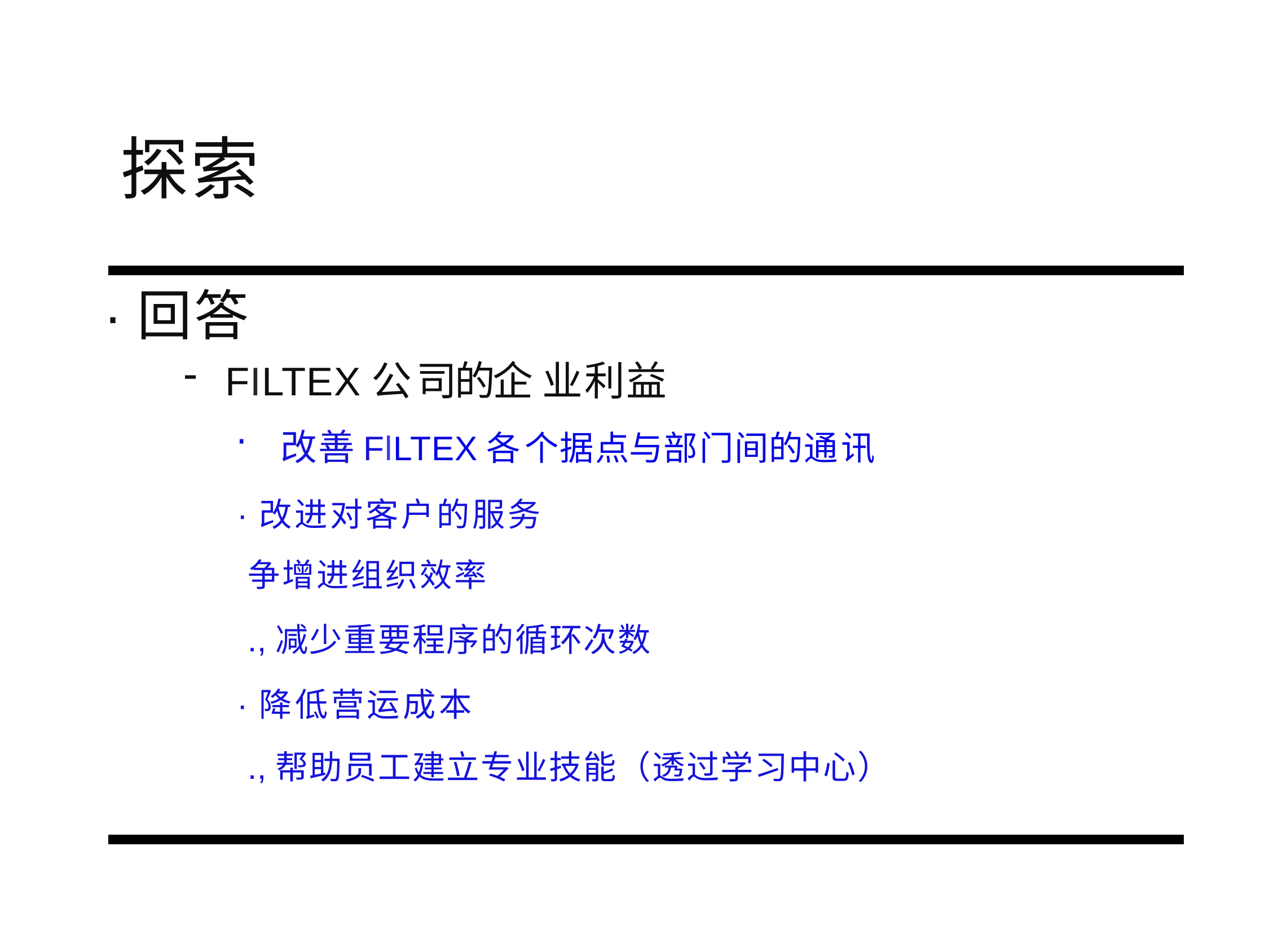

# 探索
·回答
FILTEX公司的企 业利益
改善FlLTEX各个据点与部门间的通讯
·改进对客户的服务
争增进组织效率
.,减少重要程序的循环次数
·降低营运成本
.,帮助员工建立专业技能（透过学习中心）